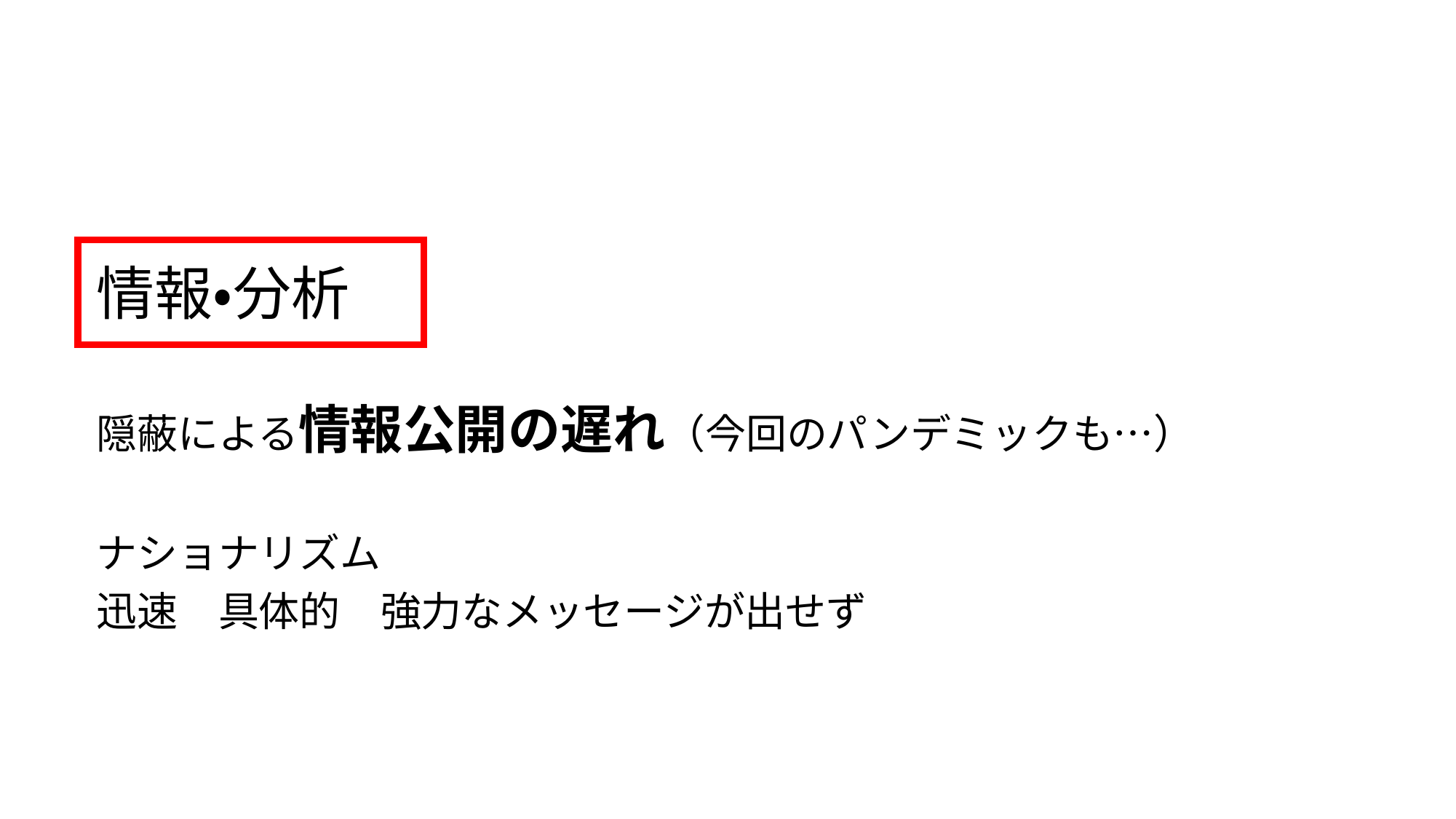

情報・分析

隠蔽による情報公開の遅れ（今回のパンデミックも…）

ナショナリズム
迅速　具体的　強力なメッセージが出せず